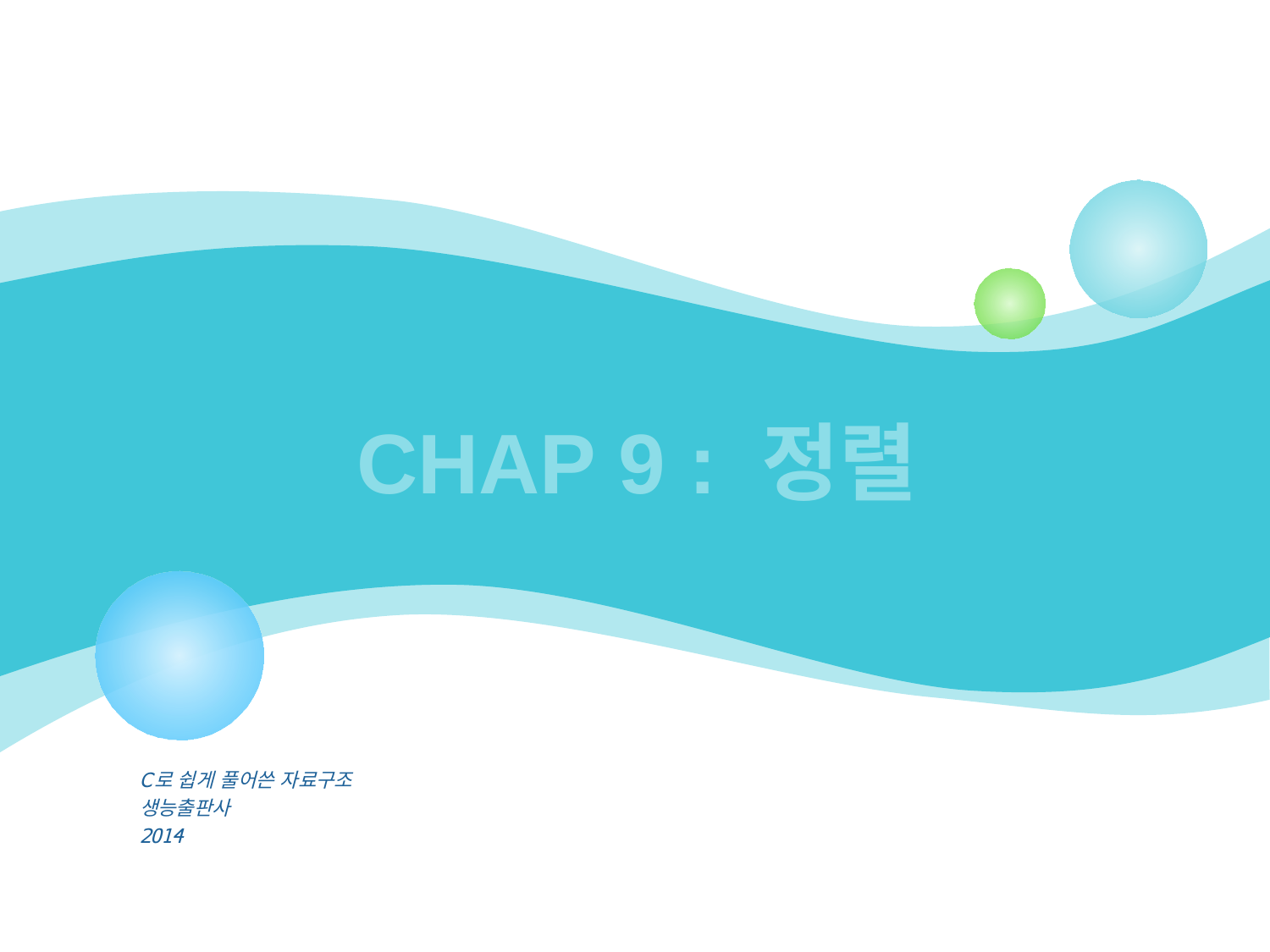

# CHAP 9 : 정렬
C로 쉽게 풀어쓴 자료구조
생능출판사
2014